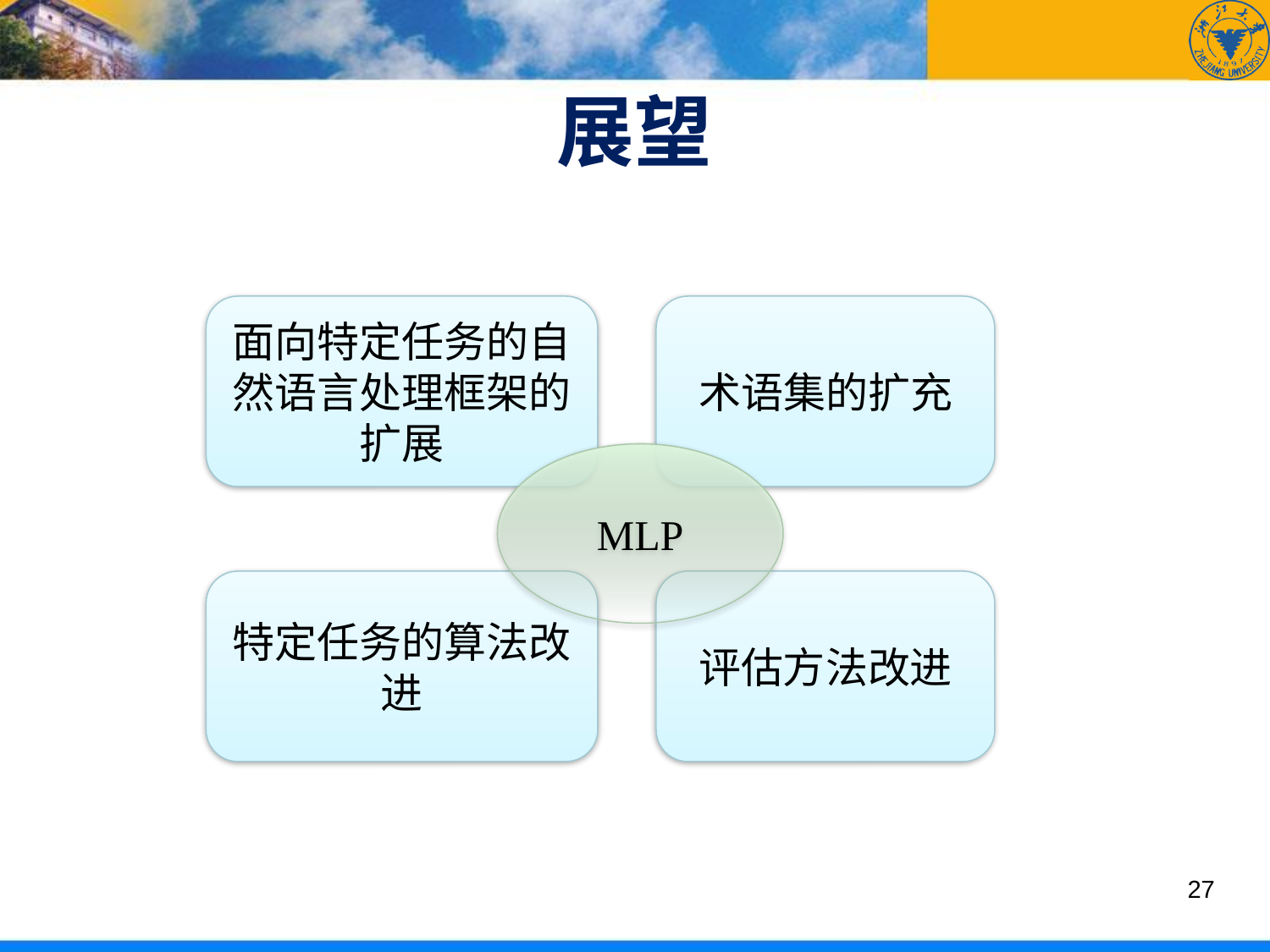

# 展望
面向特定任务的自然语言处理框架的扩展
术语集的扩充
MLP
特定任务的算法改进
评估方法改进
27